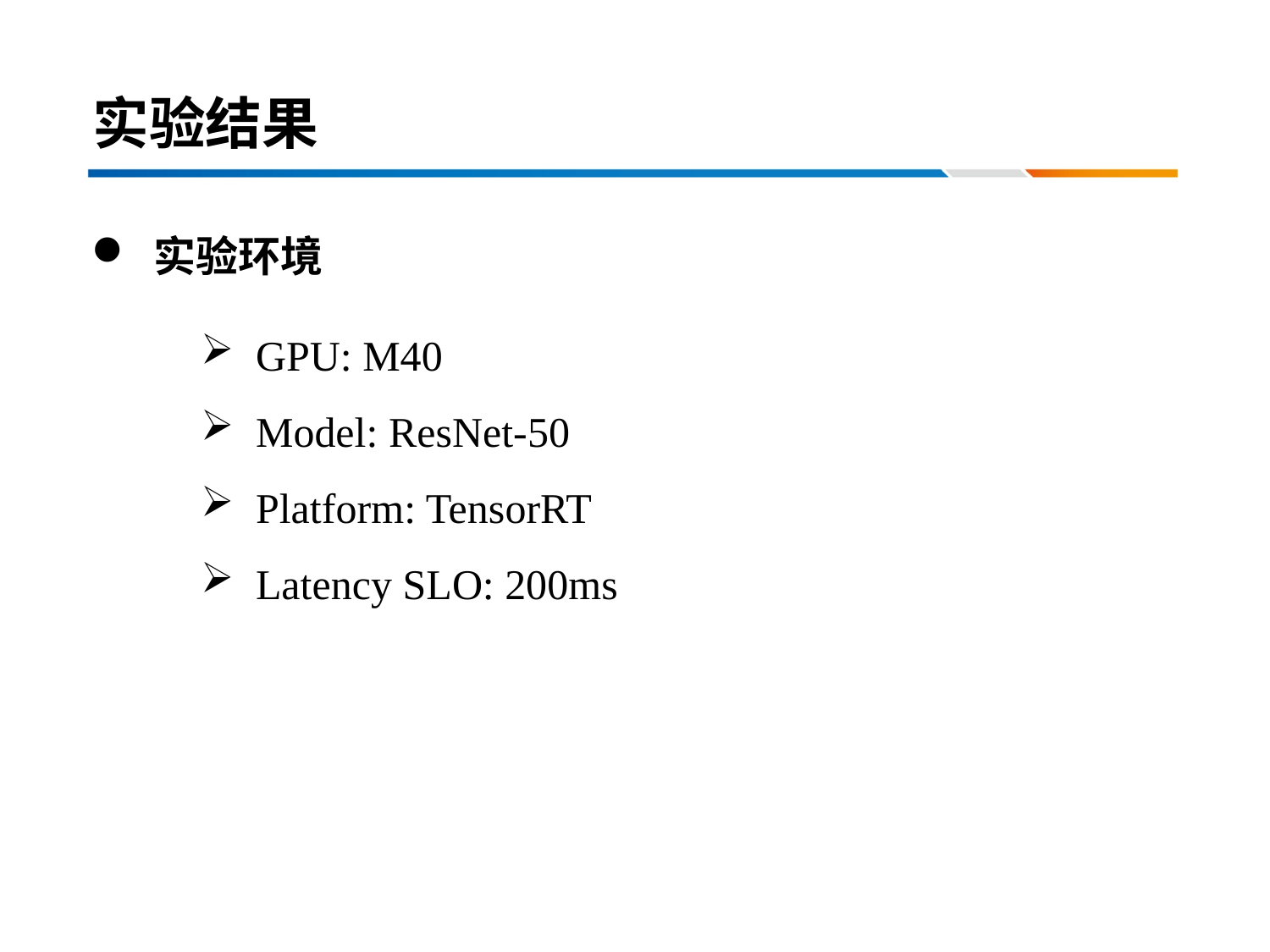

# 实验结果
 实验环境
  GPU: M40
  Model: ResNet-50
  Platform: TensorRT
  Latency SLO: 200ms